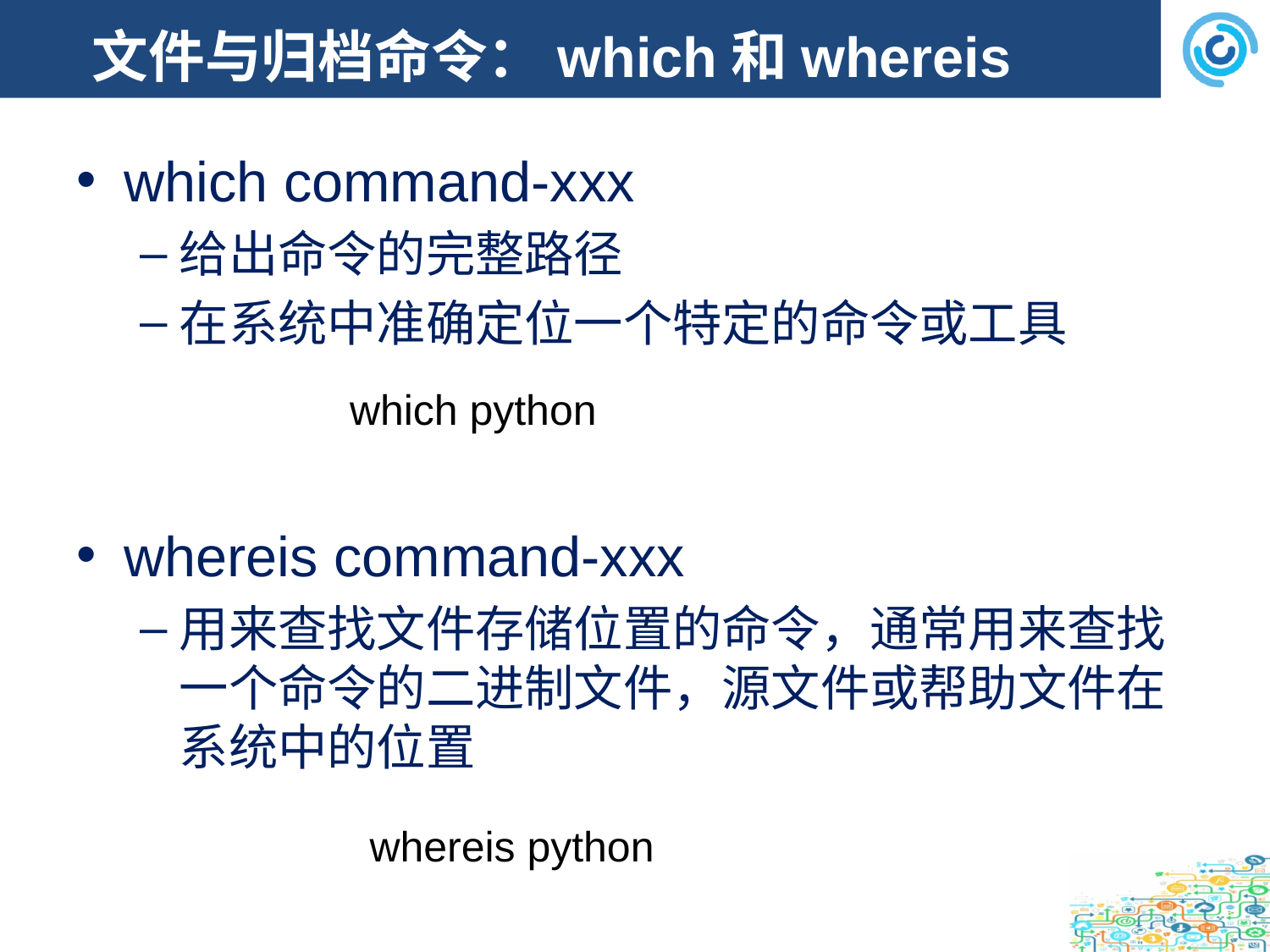

# 文件与归档命令：which和whereis
which command-xxx
给出命令的完整路径
在系统中准确定位一个特定的命令或工具

whereis command-xxx
用来查找文件存储位置的命令，通常用来查找一个命令的二进制文件，源文件或帮助文件在系统中的位置
which python
whereis python